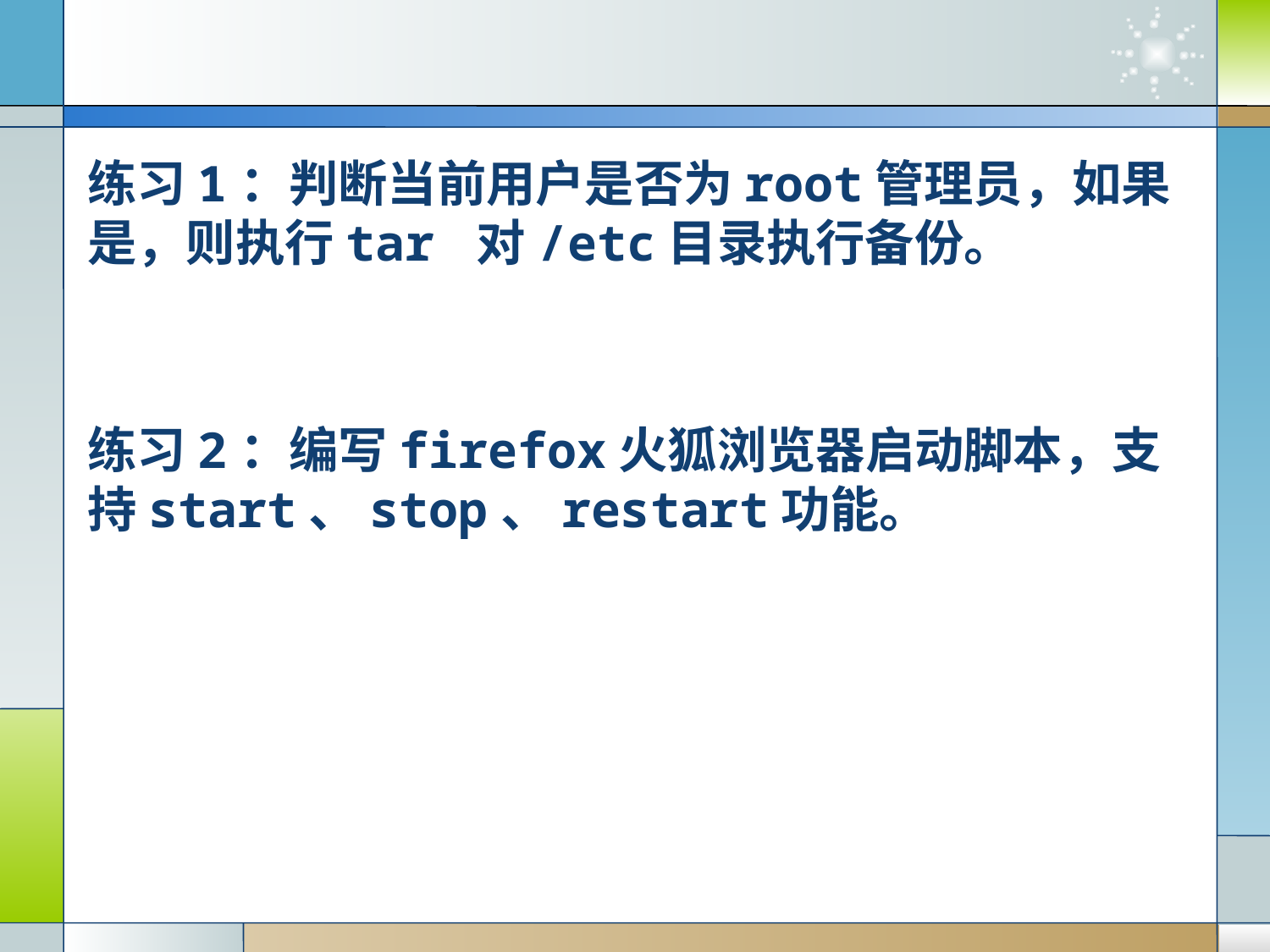

#
练习1：判断当前用户是否为root管理员，如果是，则执行tar 对/etc目录执行备份。

练习2：编写firefox火狐浏览器启动脚本，支持start、stop、restart功能。